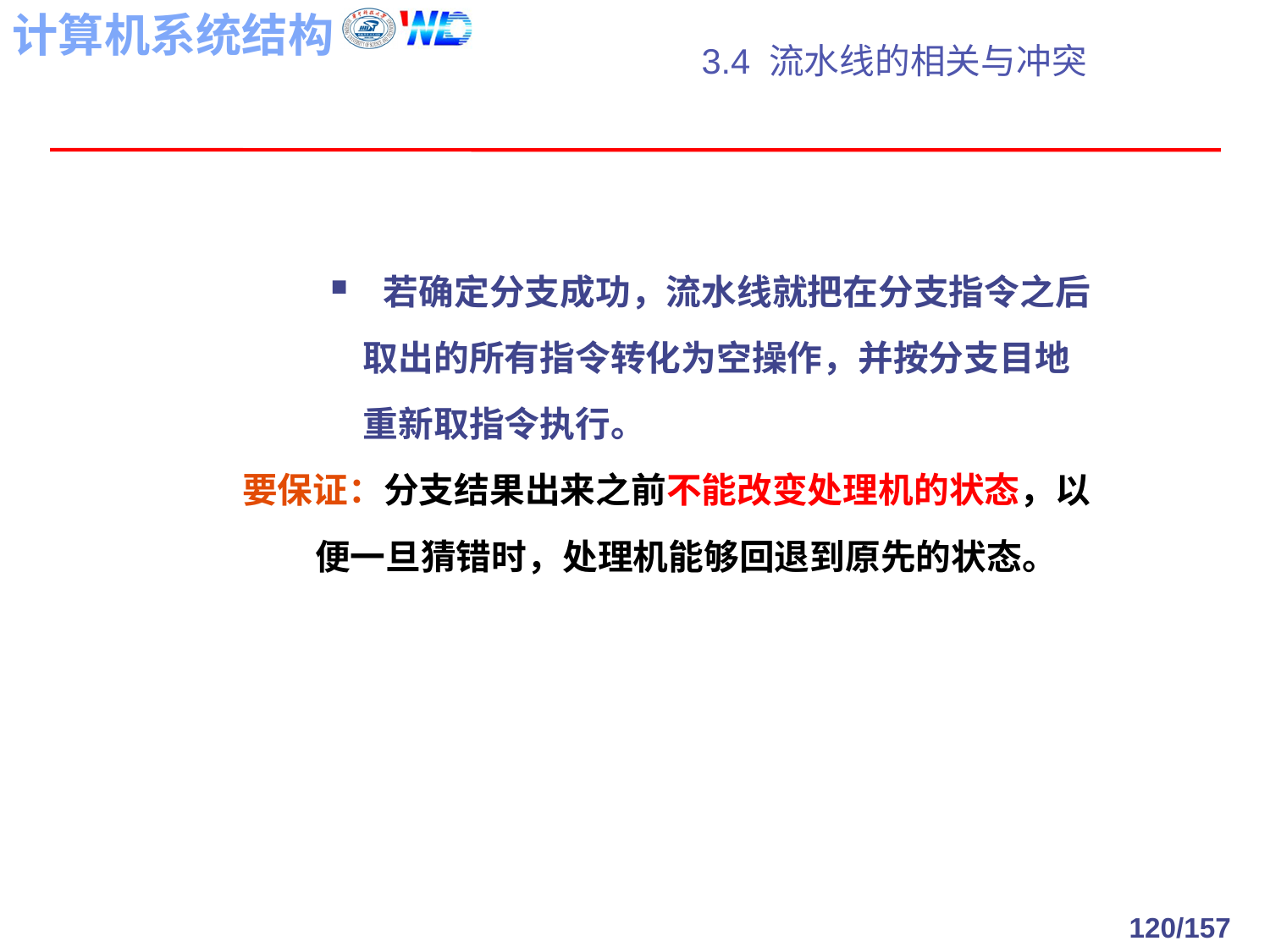

# 3.4 流水线的相关与冲突
若确定分支成功，流水线就把在分支指令之后
   取出的所有指令转化为空操作，并按分支目地
   重新取指令执行。
要保证：分支结果出来之前不能改变处理机的状态，以
        便一旦猜错时，处理机能够回退到原先的状态。